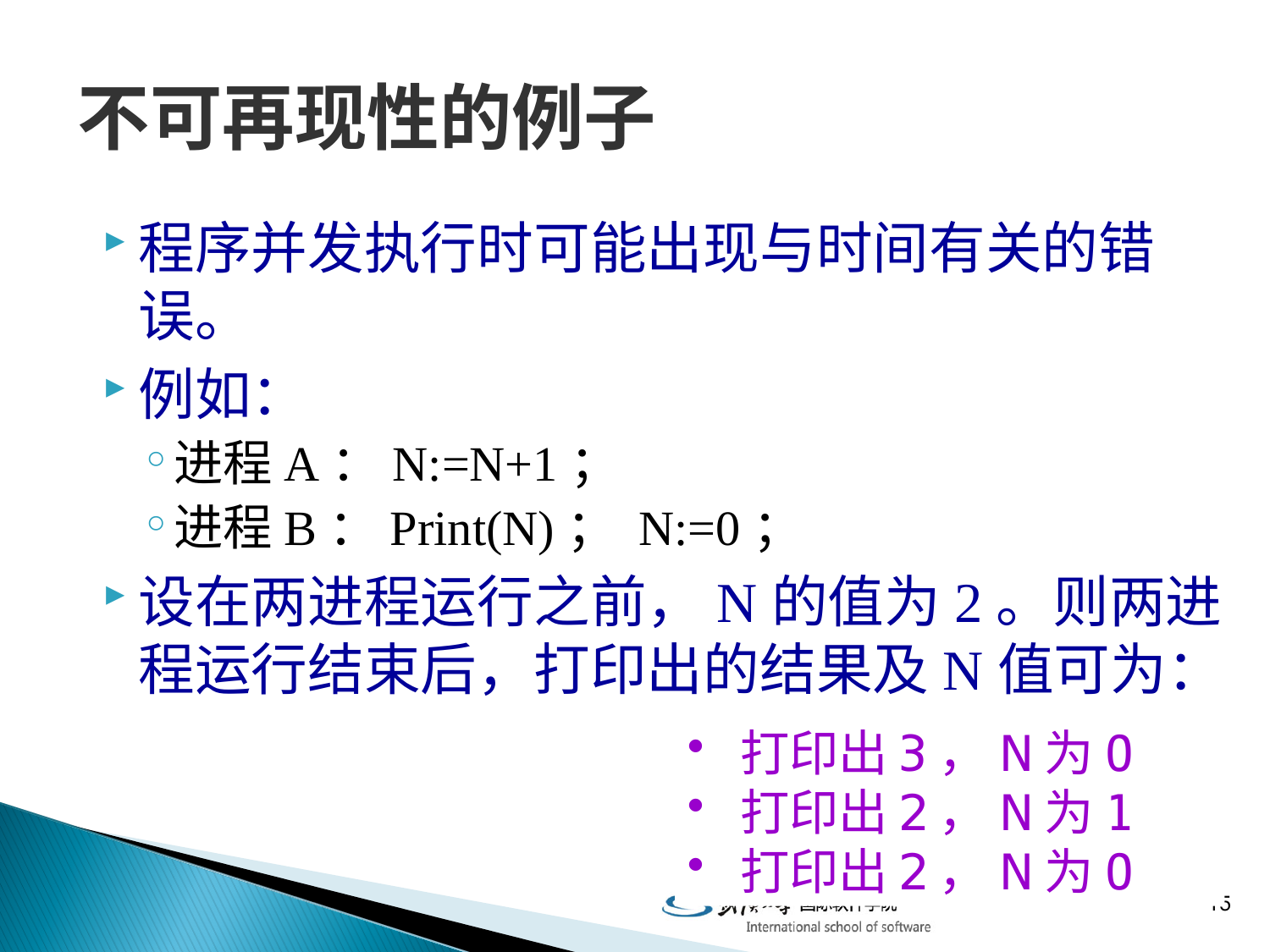

# 不可再现性的例子
程序并发执行时可能出现与时间有关的错误。
例如：
进程A：N:=N+1；
进程B：Print(N)； N:=0；
设在两进程运行之前，N的值为2。则两进程运行结束后，打印出的结果及N值可为：
 打印出3，N为0
 打印出2，N为1
 打印出2，N为0